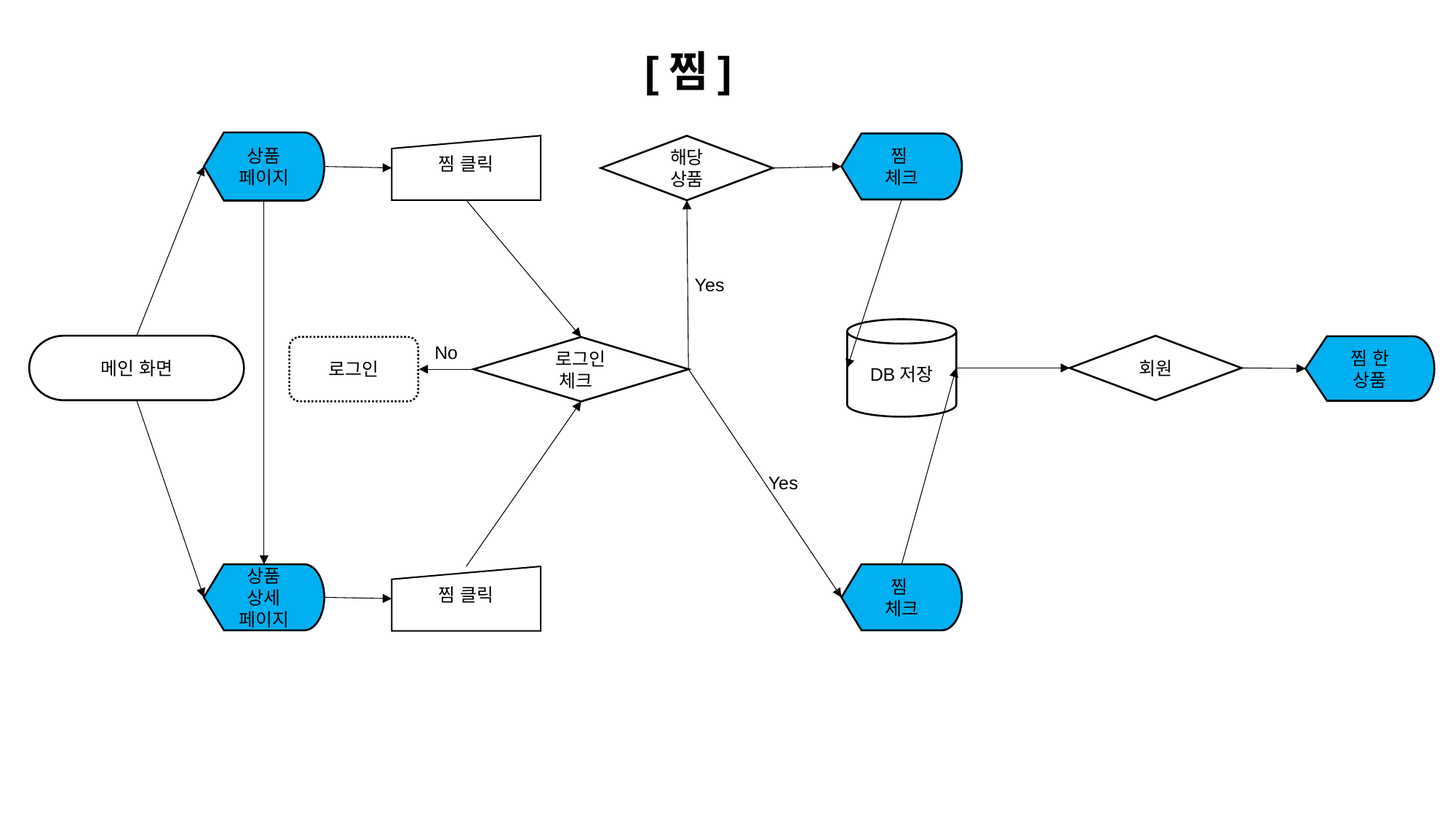

[찜]
상품 페이지
찜
체크
찜 클릭

해당
상품
Yes
DB저장
메인 화면
No
회원
찜 한
상품
로그인
로그인
체크
Yes
상품 상세
페이지
찜
체크
찜 클릭